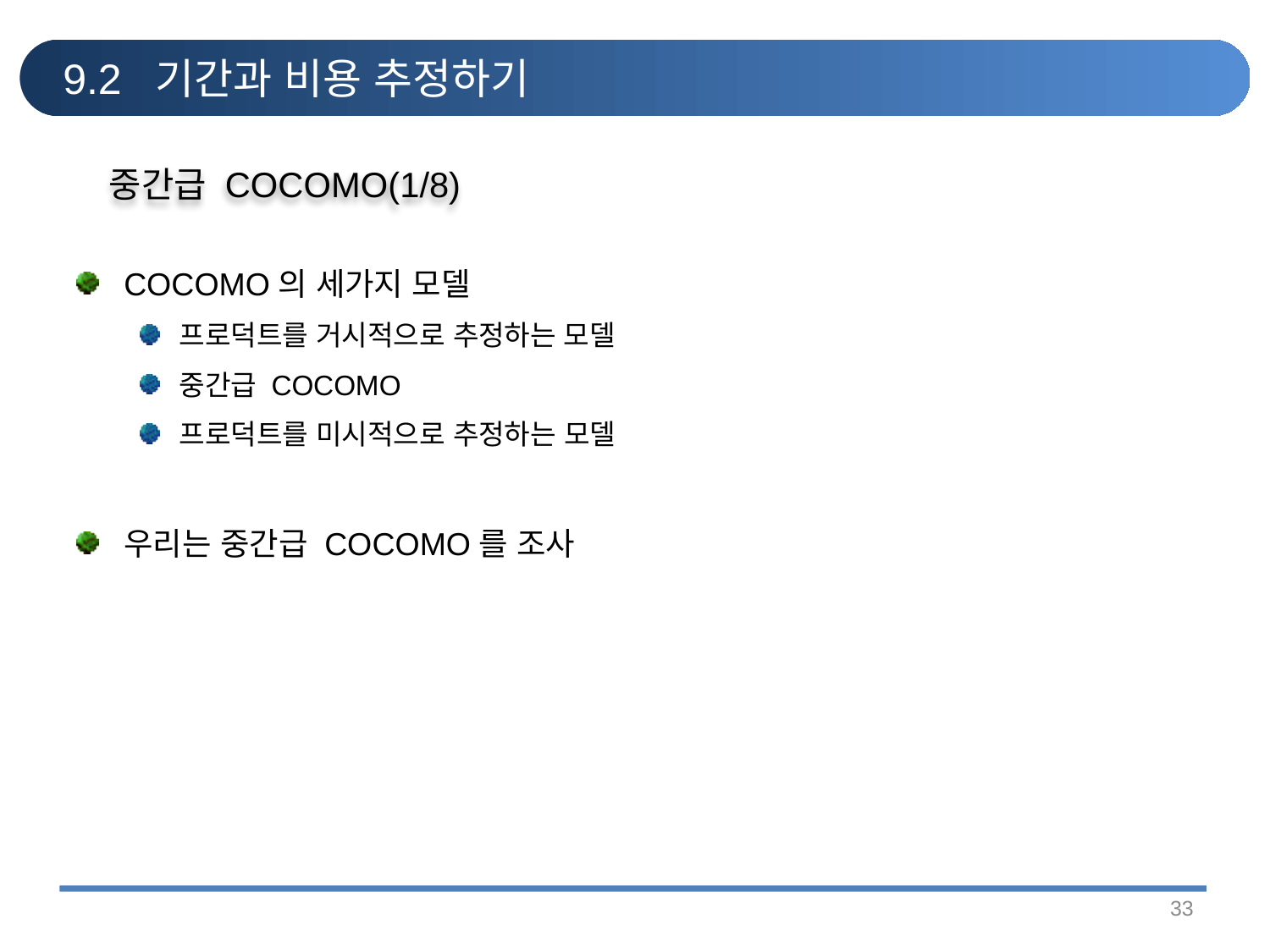

# 9.2  기간과 비용 추정하기
중간급 COCOMO(1/8)
COCOMO의 세가지 모델
프로덕트를 거시적으로 추정하는 모델
중간급 COCOMO
프로덕트를 미시적으로 추정하는 모델

우리는 중간급 COCOMO를 조사
33